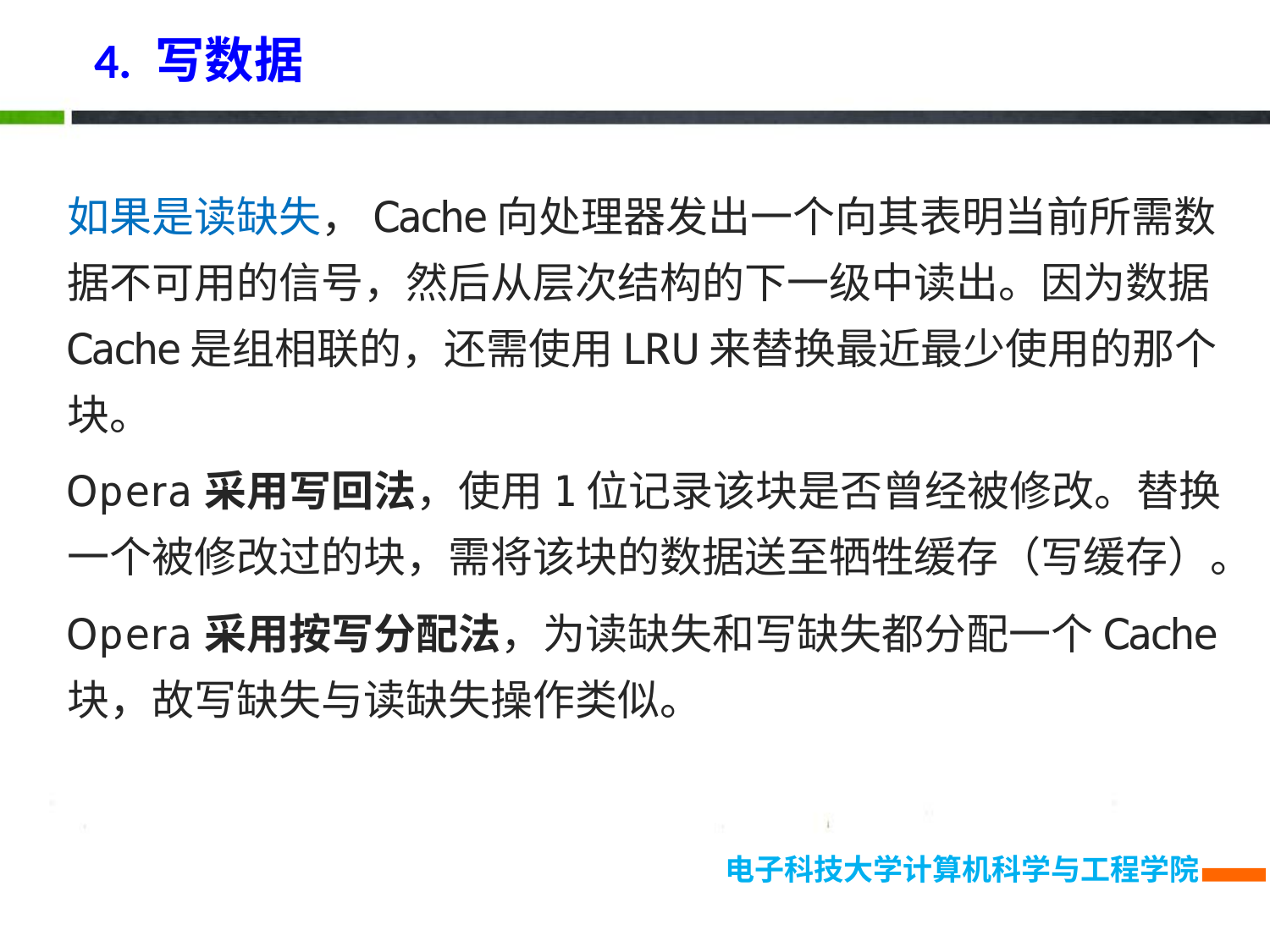

4. 写数据
如果是读缺失，Cache向处理器发出一个向其表明当前所需数据不可用的信号，然后从层次结构的下一级中读出。因为数据Cache是组相联的，还需使用LRU来替换最近最少使用的那个块。
Opera采用写回法，使用1位记录该块是否曾经被修改。替换一个被修改过的块，需将该块的数据送至牺牲缓存（写缓存）。
Opera采用按写分配法，为读缺失和写缺失都分配一个Cache块，故写缺失与读缺失操作类似。
50